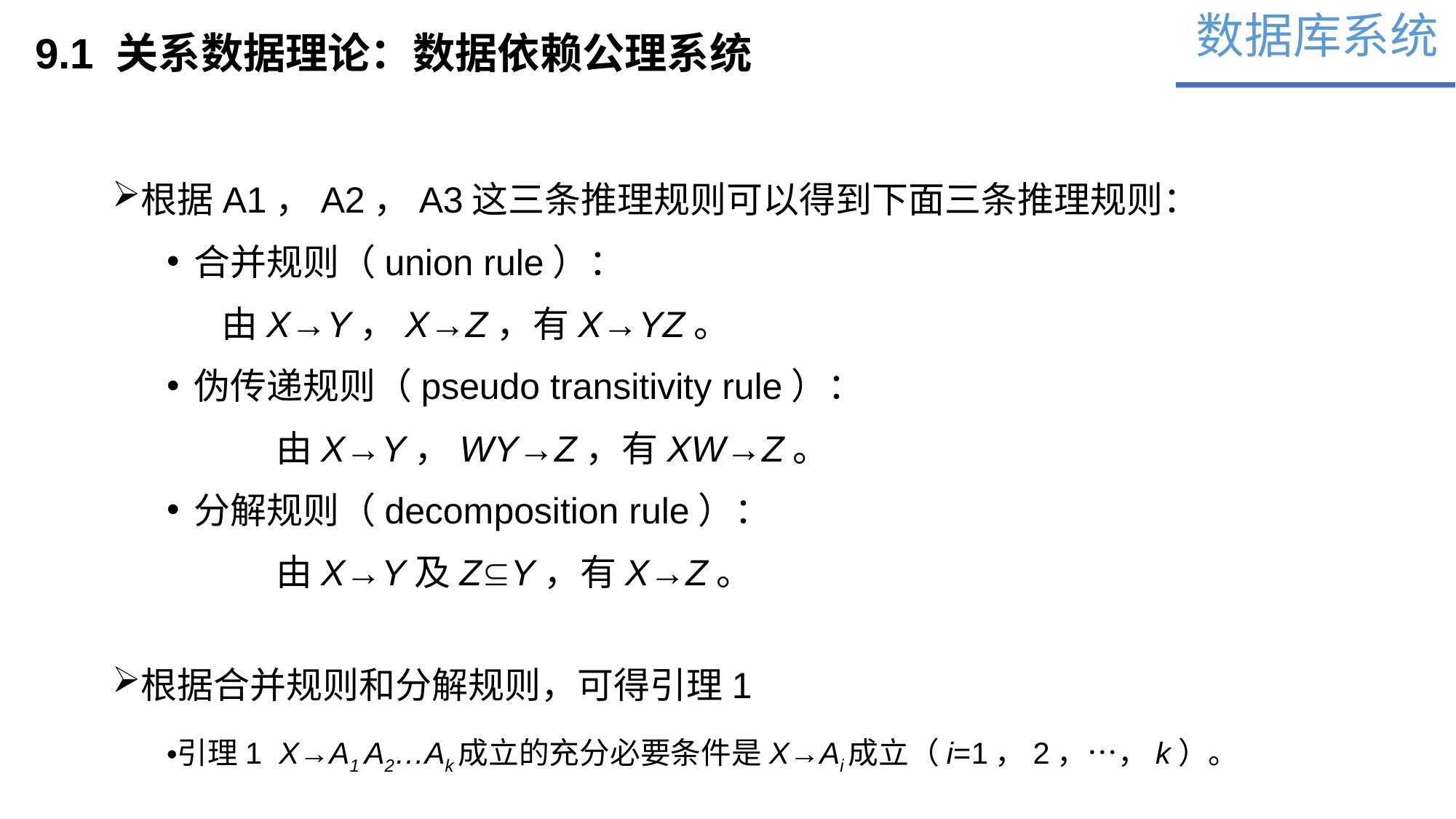

数据库系统
9.1 关系数据理论：数据依赖公理系统

根据A1，A2，A3这三条推理规则可以得到下面三条推理规则：
合并规则（union rule）：
由X→Y，X→Z，有X→YZ。
伪传递规则（pseudo transitivity rule）：
	由X→Y，WY→Z，有XW→Z。
分解规则（decomposition rule）：
	由X→Y及Z⊆Y，有X→Z。
根据合并规则和分解规则，可得引理1
引理1  X→A1 A2…Ak成立的充分必要条件是X→Ai成立（i=1，2，…，k）。